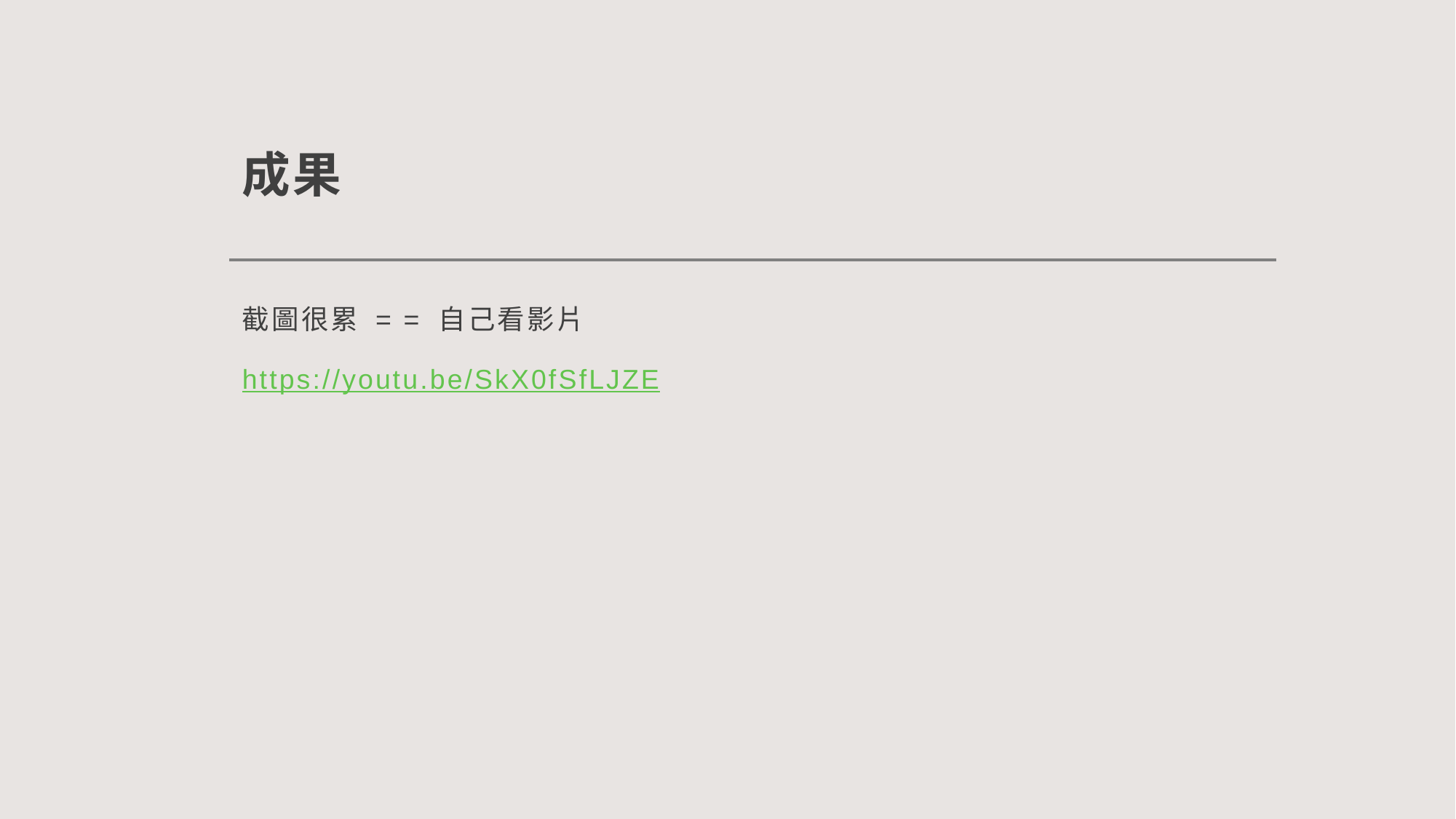

# 成果
截圖很累 = = 自己看影片
https://youtu.be/SkX0fSfLJZE